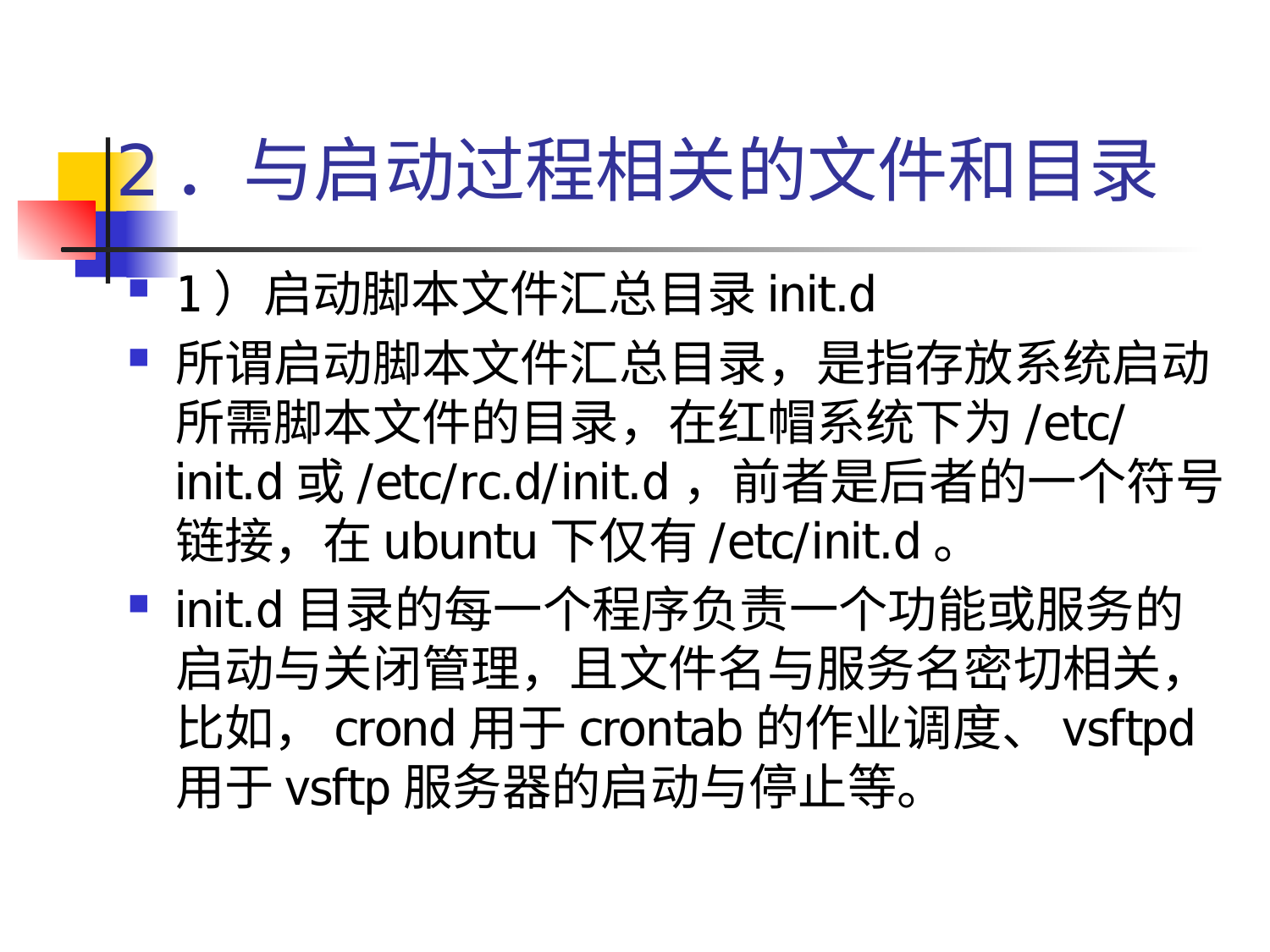

# 2．与启动过程相关的文件和目录
1）启动脚本文件汇总目录init.d
所谓启动脚本文件汇总目录，是指存放系统启动所需脚本文件的目录，在红帽系统下为/etc/init.d或/etc/rc.d/init.d，前者是后者的一个符号链接，在ubuntu下仅有/etc/init.d。
init.d目录的每一个程序负责一个功能或服务的启动与关闭管理，且文件名与服务名密切相关，比如，crond用于crontab的作业调度、vsftpd用于vsftp服务器的启动与停止等。